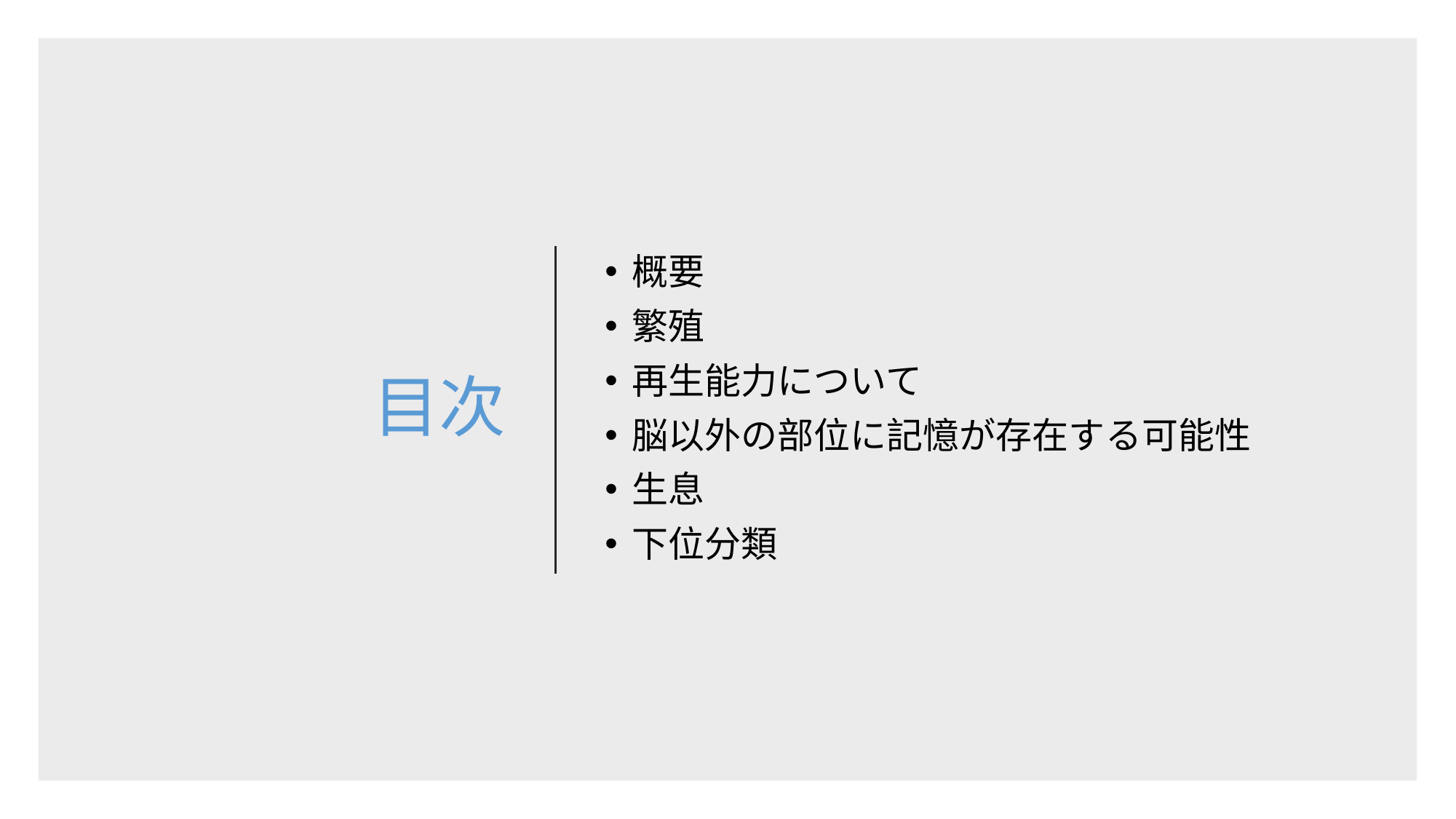

# 目次
概要
繁殖
再生能力について
脳以外の部位に記憶が存在する可能性
生息
下位分類